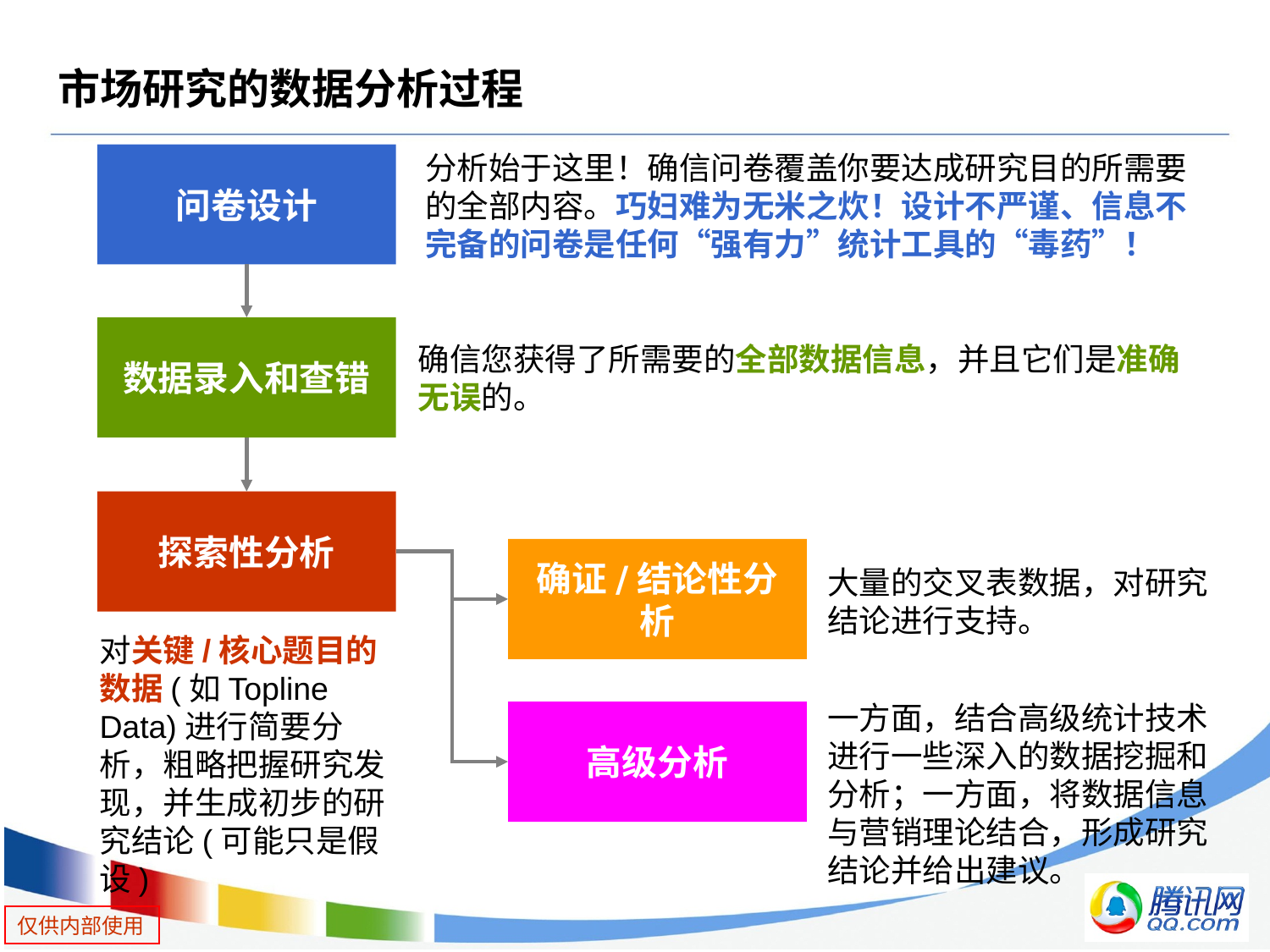

# 市场研究的数据分析过程
分析始于这里！确信问卷覆盖你要达成研究目的所需要的全部内容。巧妇难为无米之炊！设计不严谨、信息不完备的问卷是任何“强有力”统计工具的“毒药”！
问卷设计
数据录入和查错
确信您获得了所需要的全部数据信息，并且它们是准确无误的。
探索性分析
确证/结论性分析
大量的交叉表数据，对研究结论进行支持。

对关键/核心题目的数据(如Topline Data)进行简要分析，粗略把握研究发现，并生成初步的研究结论(可能只是假设)
一方面，结合高级统计技术进行一些深入的数据挖掘和分析；一方面，将数据信息与营销理论结合，形成研究结论并给出建议。
高级分析